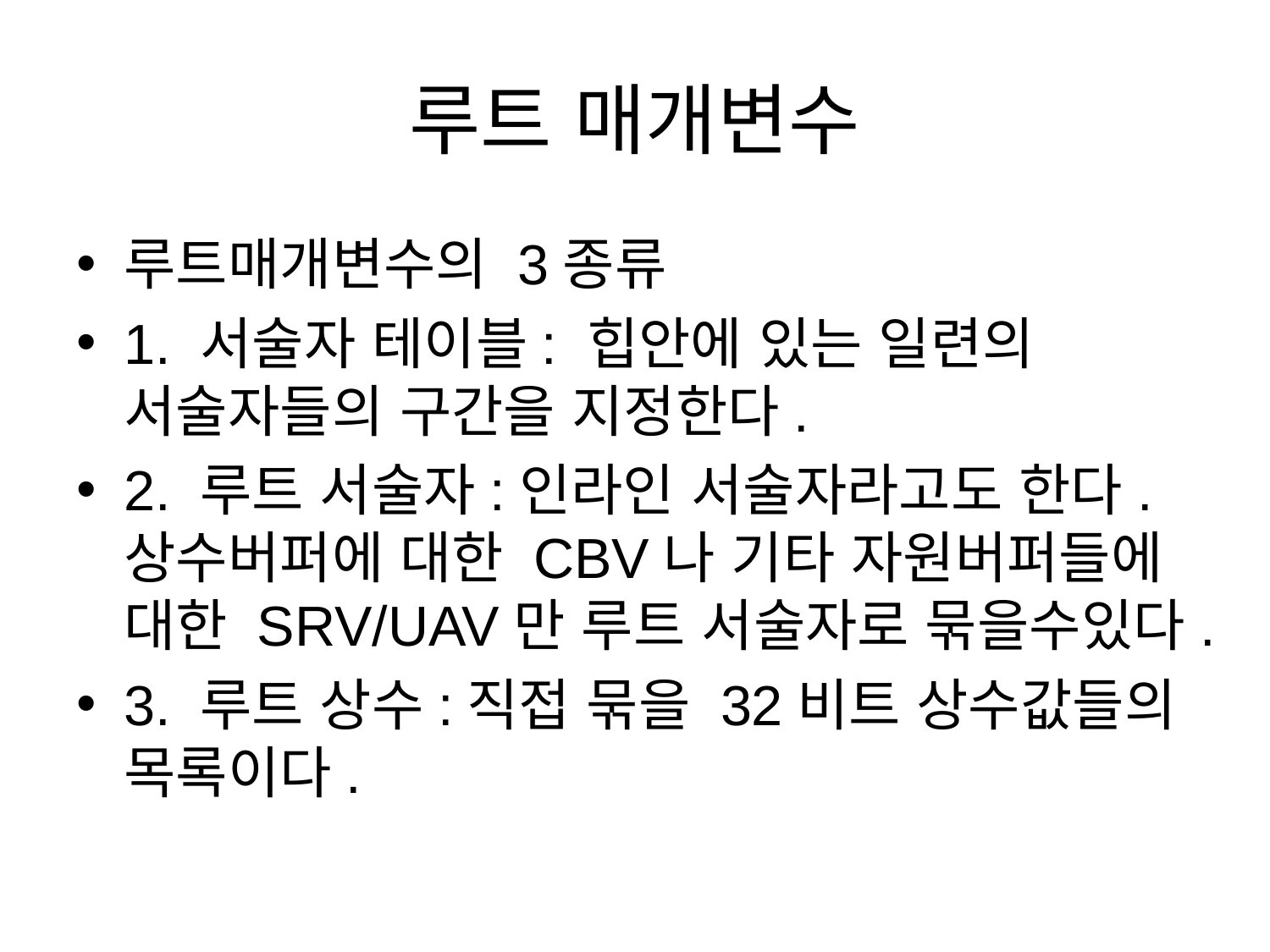

# 루트 매개변수
루트매개변수의 3종류
1. 서술자 테이블: 힙안에 있는 일련의 서술자들의 구간을 지정한다.
2. 루트 서술자:인라인 서술자라고도 한다. 상수버퍼에 대한 CBV나 기타 자원버퍼들에 대한 SRV/UAV만 루트 서술자로 묶을수있다.
3. 루트 상수:직접 묶을 32비트 상수값들의 목록이다.